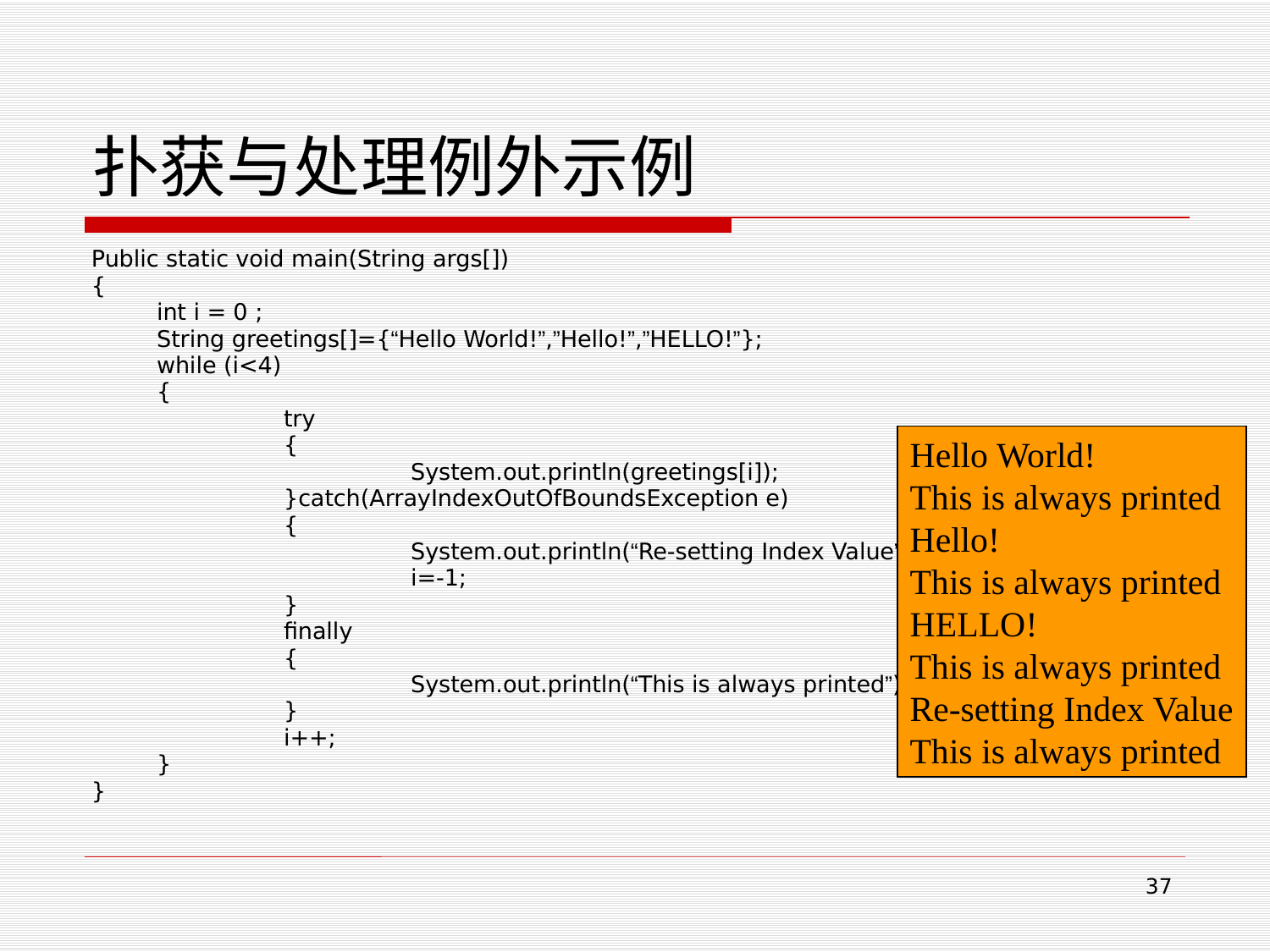

# 扑获与处理例外示例
Public static void main(String args[])
{
	int i = 0 ;
	String greetings[]={“Hello World!”,”Hello!”,”HELLO!”};
	while (i<4)
	{
		try
		{
			System.out.println(greetings[i]);
		}catch(ArrayIndexOutOfBoundsException e)
		{
			System.out.println(“Re-setting Index Value”);
			i=-1;
		}
		finally
		{
			System.out.println(“This is always printed”);
		}
		i++;
	}
}

Hello World!
This is always printed
Hello!
This is always printed
HELLO!
This is always printed
Re-setting Index Value
This is always printed
37